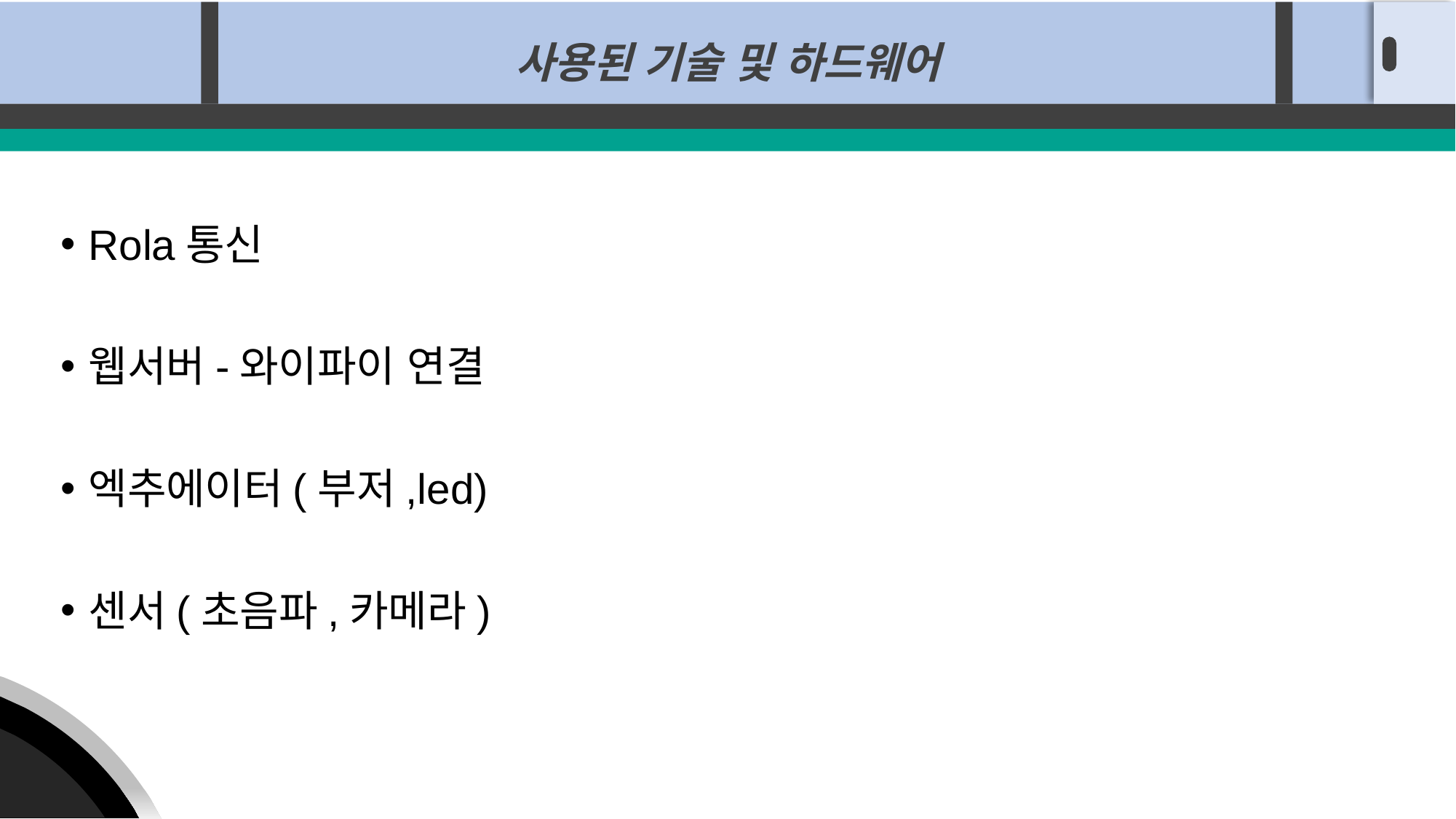

사용된 기술 및 하드웨어
Rola통신

웹서버-와이파이 연결

엑추에이터(부저,led)

센서(초음파,카메라)